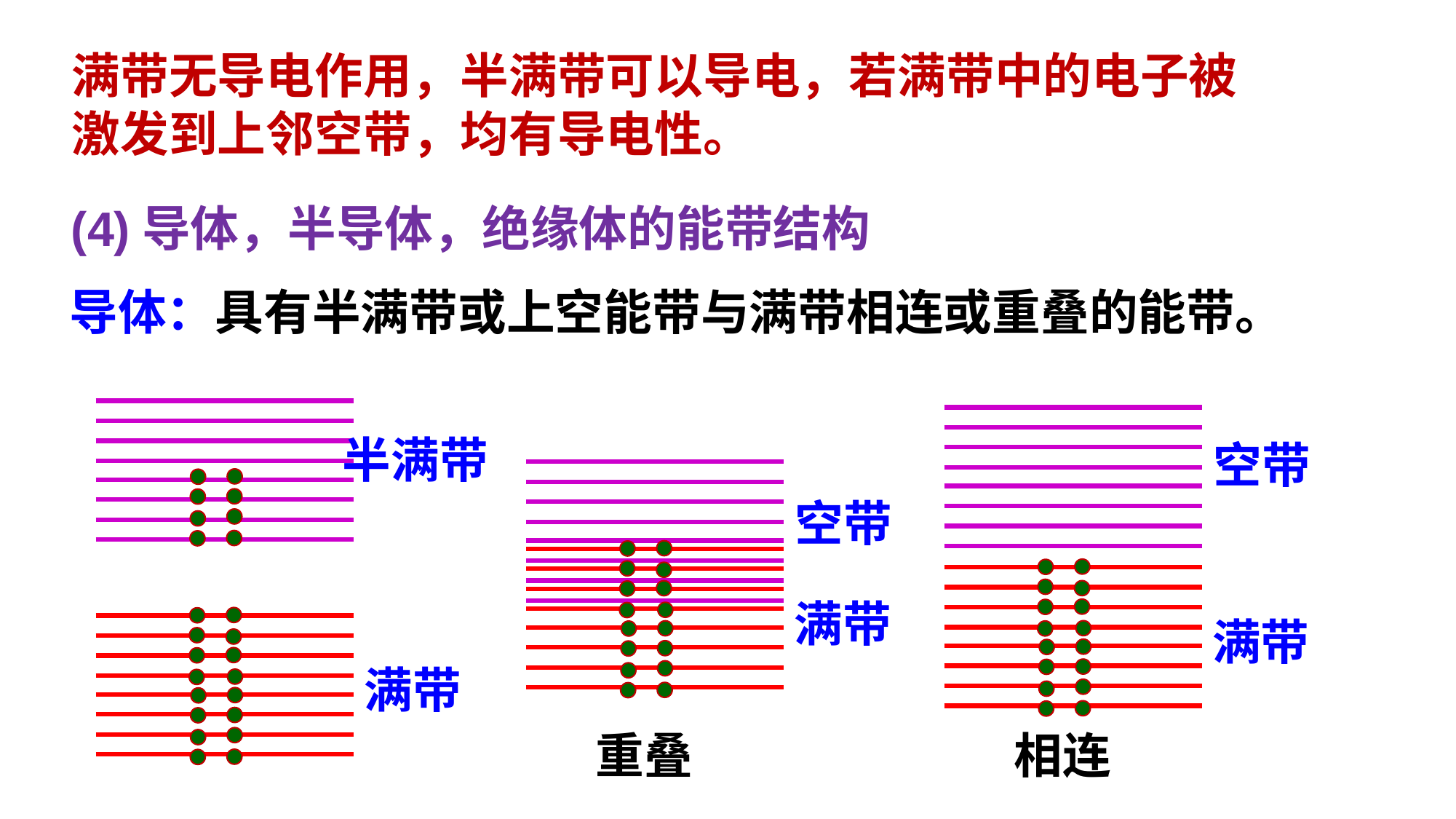

满带无导电作用，半满带可以导电，若满带中的电子被
激发到上邻空带，均有导电性。
(4)导体，半导体，绝缘体的能带结构
导体：具有半满带或上空能带与满带相连或重叠的能带。
半满带
空带

空带

满带

满带

满带

相连
重叠